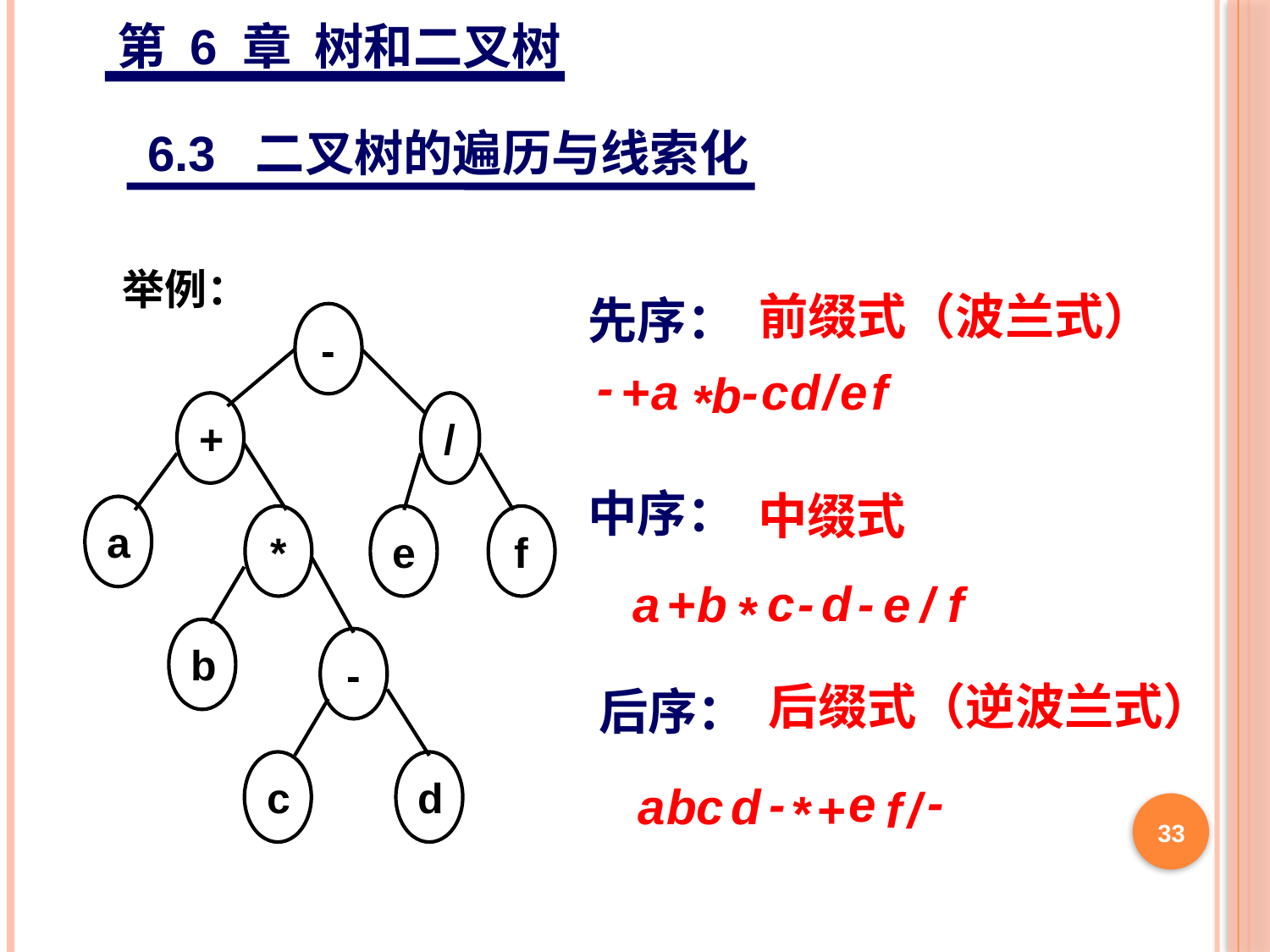

第 6 章  树和二叉树

6.3  二叉树的遍历与线索化

举例：
前缀式（波兰式）
先序：
-

+
/

a
*
e
f

b
-

c
d
-
+
a
-
c
d
/
e
f
b
*
中序：
中缀式
c
-
d
-
a
+
b
e
/
f
*
后缀式（逆波兰式）
后序：
-
-
e
a
b
c
d
+
f
/
*
33